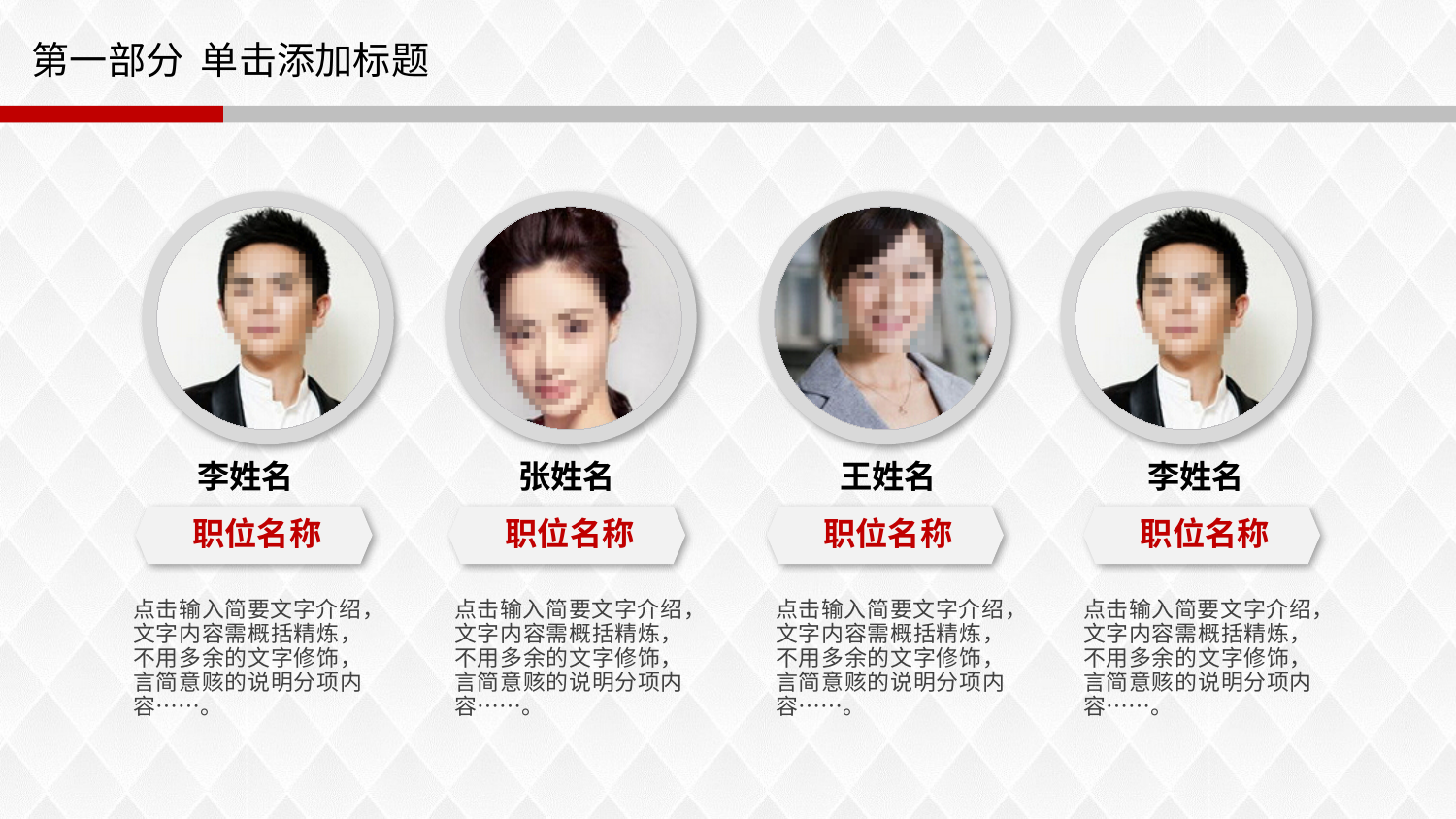

# 第一部分  单击添加标题

李姓名
张姓名
王姓名
李姓名

职位名称

职位名称

职位名称

职位名称

点击输入简要文字介绍，文字内容需概括精炼，不用多余的文字修饰，言简意赅的说明分项内容……。
点击输入简要文字介绍，文字内容需概括精炼，不用多余的文字修饰，言简意赅的说明分项内容……。
点击输入简要文字介绍，文字内容需概括精炼，不用多余的文字修饰，言简意赅的说明分项内容……。
点击输入简要文字介绍，文字内容需概括精炼，不用多余的文字修饰，言简意赅的说明分项内容……。